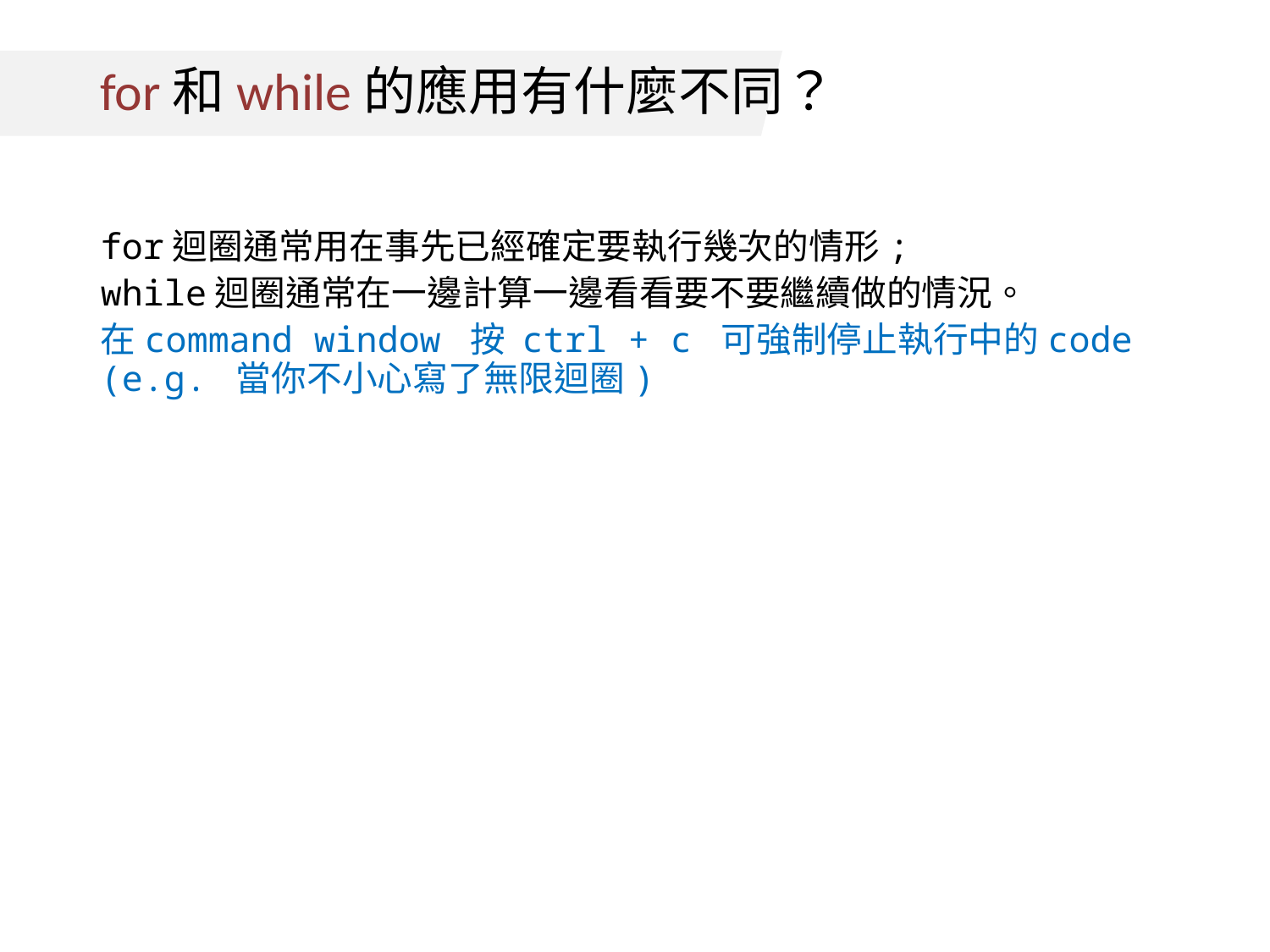

# for和while的應用有什麼不同？
for迴圈通常用在事先已經確定要執行幾次的情形;
while迴圈通常在一邊計算一邊看看要不要繼續做的情況。
在command window 按 ctrl + c 可強制停止執行中的code (e.g. 當你不小心寫了無限迴圈)